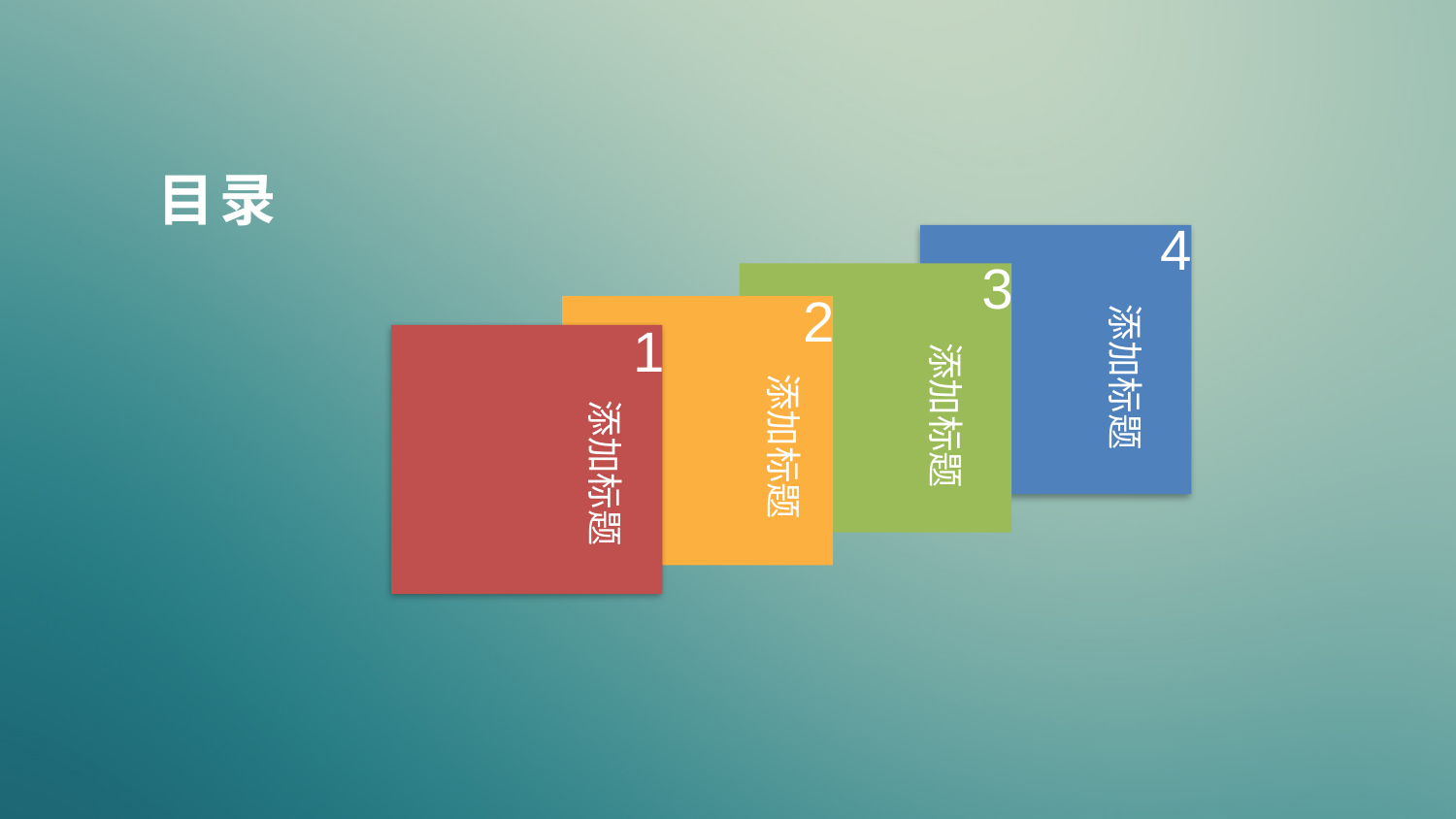

目录
4

添加标题
3

添加标题
2

添加标题
1

添加标题